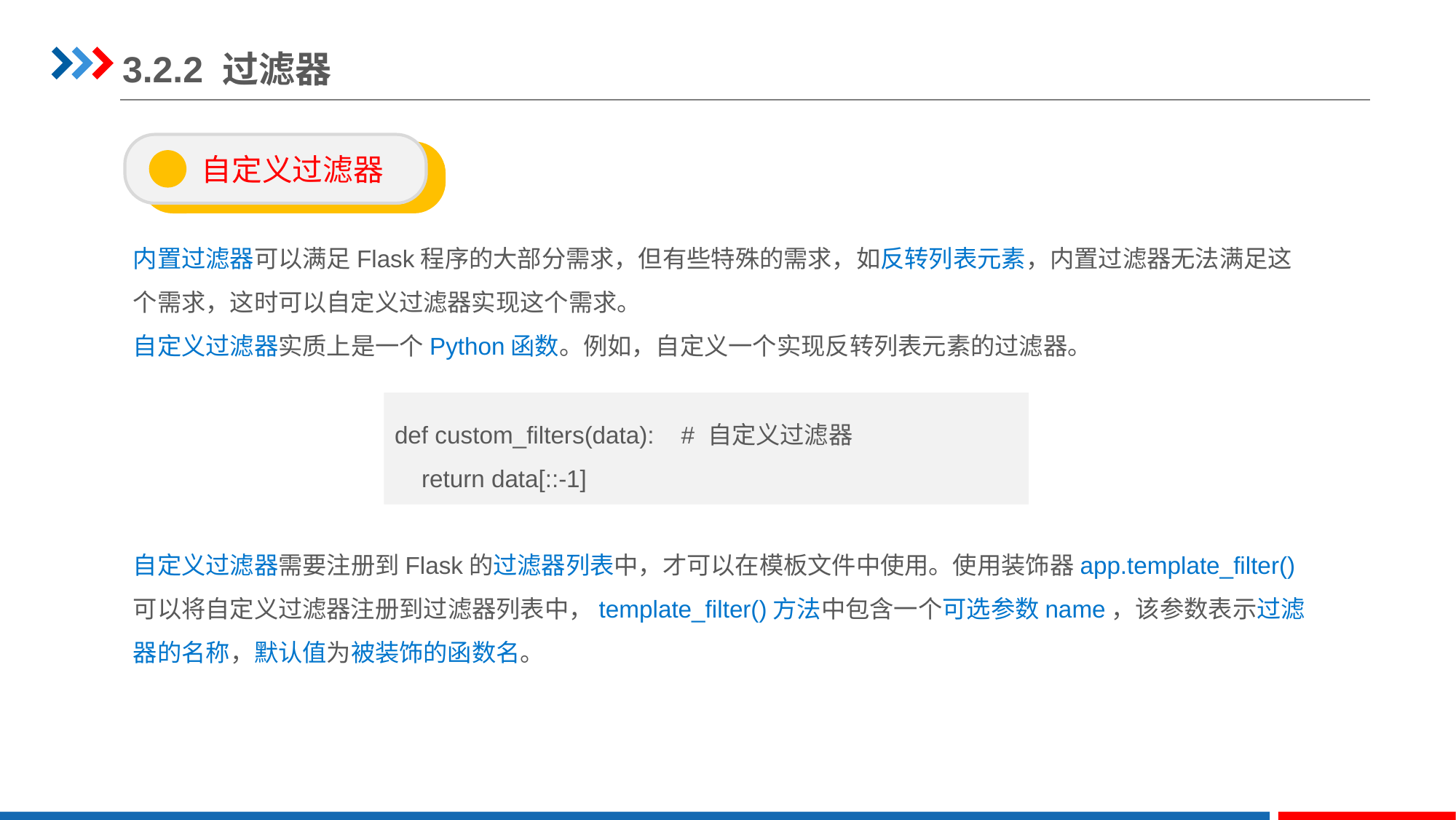

3.2.2 过滤器
    自定义过滤器

内置过滤器可以满足Flask程序的大部分需求，但有些特殊的需求，如反转列表元素，内置过滤器无法满足这个需求，这时可以自定义过滤器实现这个需求。
自定义过滤器实质上是一个Python函数。例如，自定义一个实现反转列表元素的过滤器。
def custom_filters(data):    # 自定义过滤器
    return data[::-1]
自定义过滤器需要注册到Flask的过滤器列表中，才可以在模板文件中使用。使用装饰器app.template_filter()可以将自定义过滤器注册到过滤器列表中，template_filter()方法中包含一个可选参数name，该参数表示过滤器的名称，默认值为被装饰的函数名。